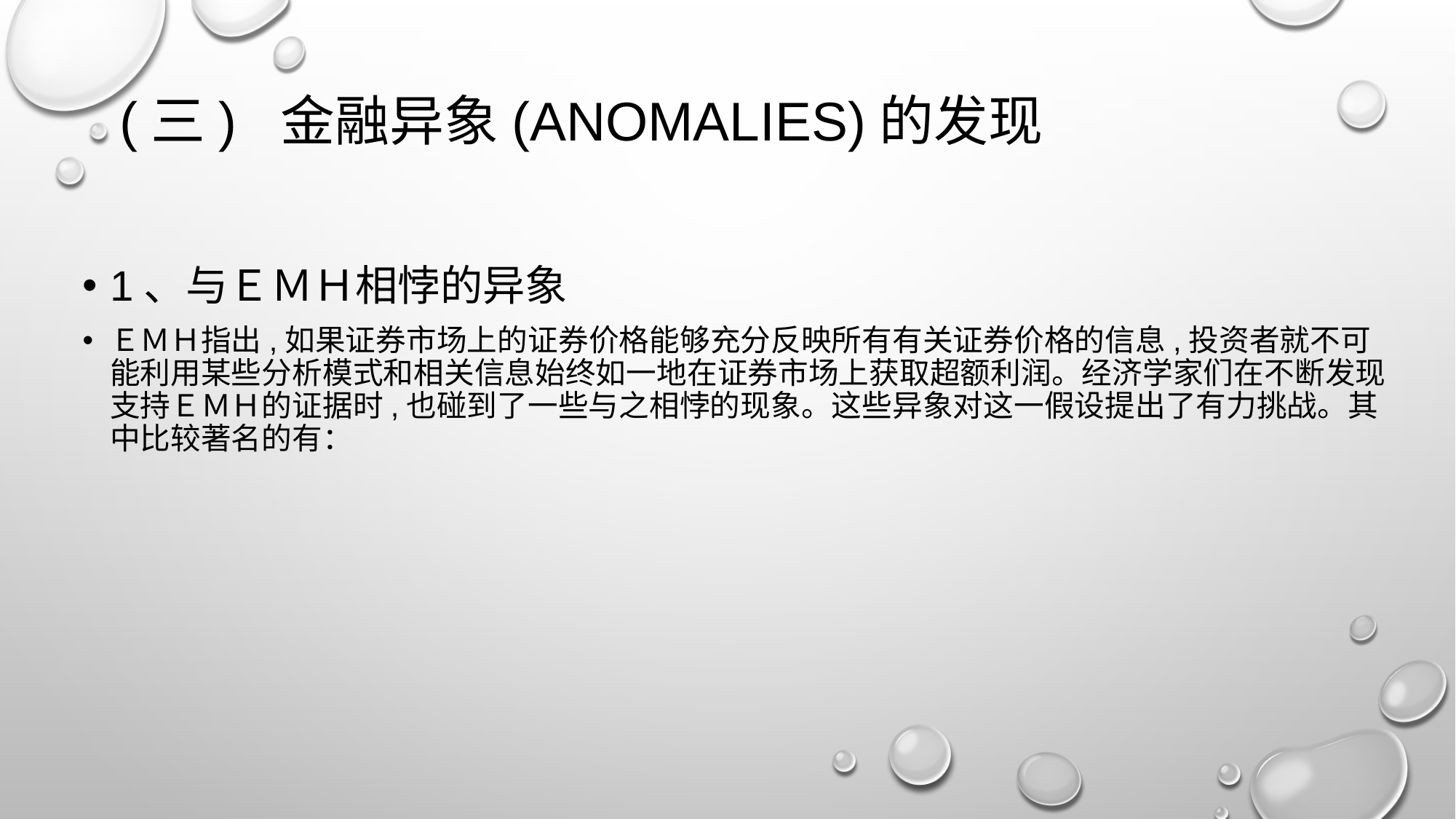

# (三)  金融异象(Anomalies)的发现
1、与ＥＭＨ相悖的异象
ＥＭＨ指出,如果证券市场上的证券价格能够充分反映所有有关证券价格的信息,投资者就不可能利用某些分析模式和相关信息始终如一地在证券市场上获取超额利润。经济学家们在不断发现支持ＥＭＨ的证据时,也碰到了一些与之相悖的现象。这些异象对这一假设提出了有力挑战。其中比较著名的有：